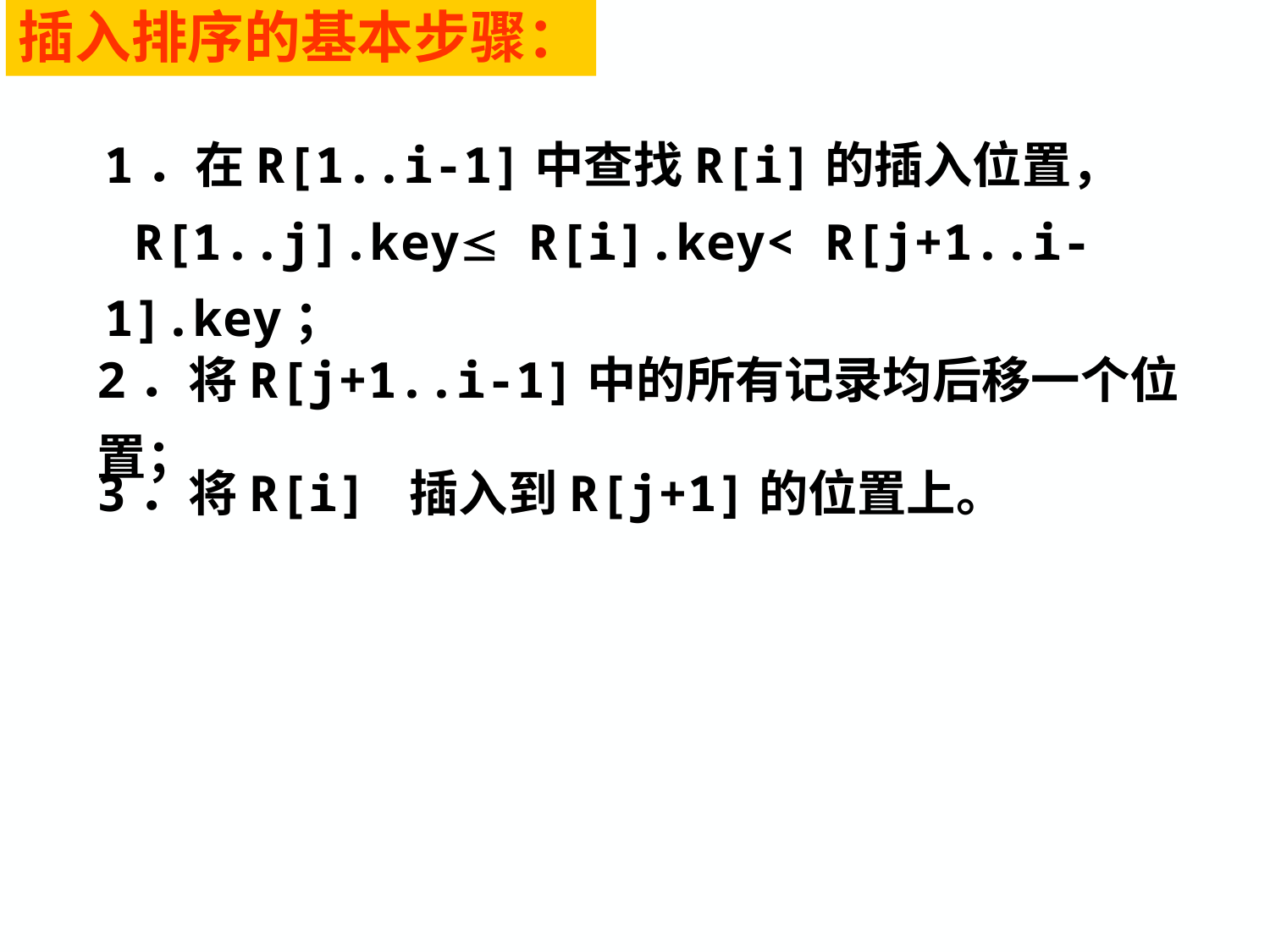

插入排序的基本步骤：
1．在R[1..i-1]中查找R[i]的插入位置，
 R[1..j].key≤ R[i].key< R[j+1..i-1].key；
2．将R[j+1..i-1]中的所有记录均后移一个位置；
3．将R[i] 插入到R[j+1]的位置上。